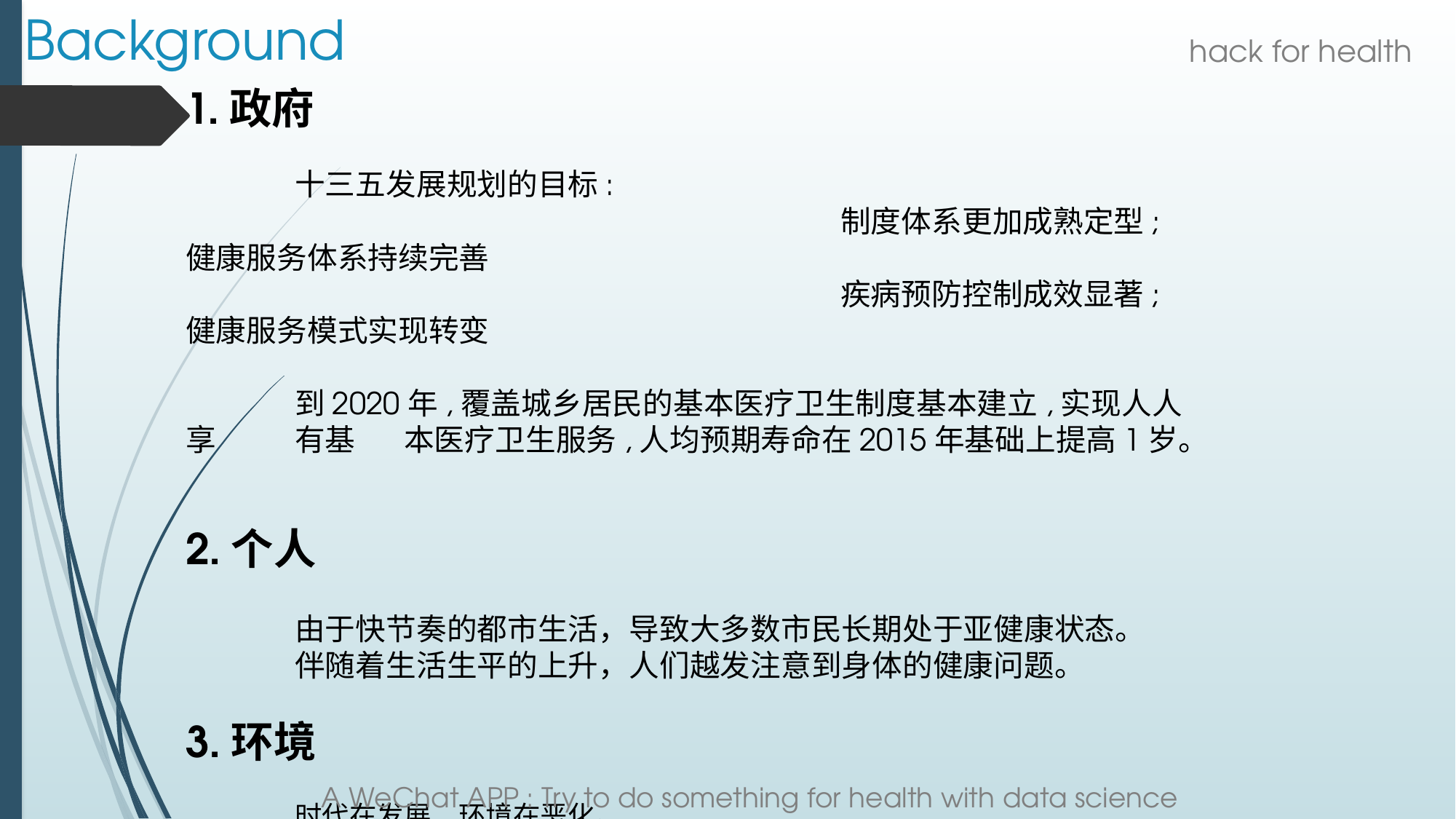

# Background
hack for health
1.政府

	十三五发展规划的目标:
						制度体系更加成熟定型; 健康服务体系持续完善
						疾病预防控制成效显著; 健康服务模式实现转变

	到2020年,覆盖城乡居民的基本医疗卫生制度基本建立,实现人人享	有基	本医疗卫生服务,人均预期寿命在2015年基础上提高1岁。

2.个人

	由于快节奏的都市生活，导致大多数市民长期处于亚健康状态。
	伴随着生活生平的上升，人们越发注意到身体的健康问题。

3.环境

	时代在发展，环境在恶化。

A WeChat APP : Try to do something for health with data science